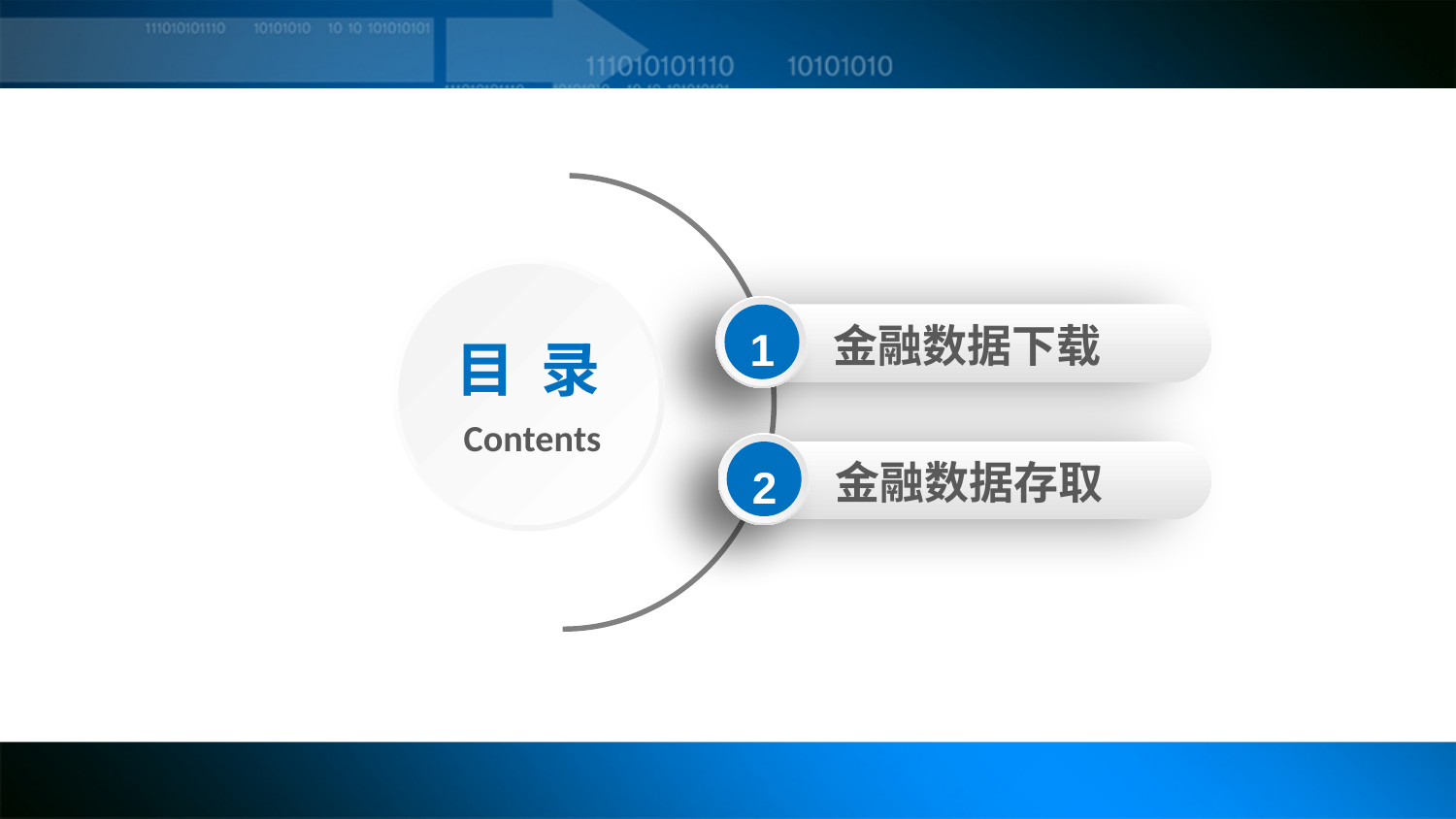

目  录
Contents

金融数据下载
1

金融数据存取
2